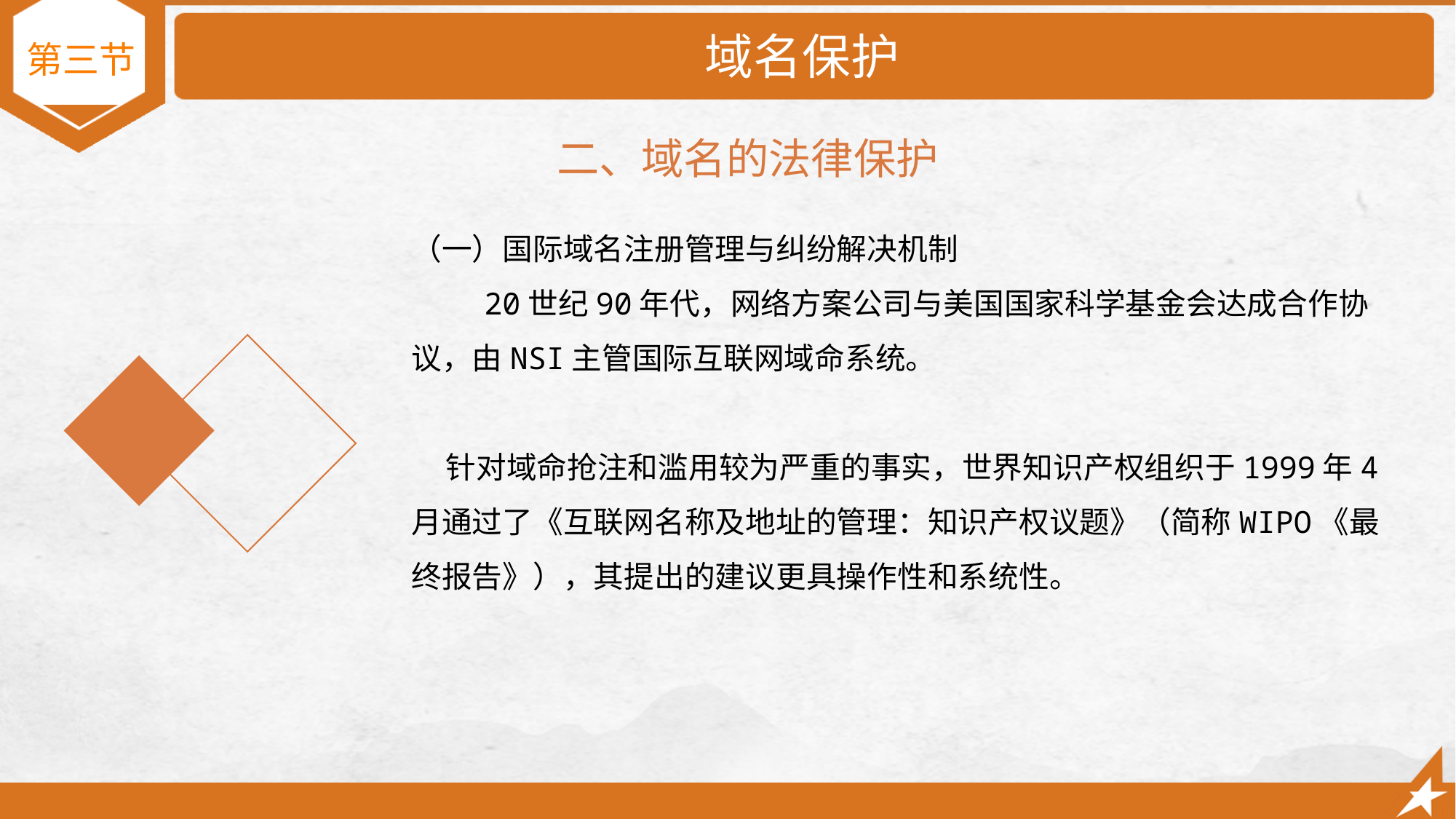

# 域名保护
第三节
二、域名的法律保护
（一）国际域名注册管理与纠纷解决机制
    20世纪90年代，网络方案公司与美国国家科学基金会达成合作协议，由NSI主管国际互联网域命系统。

    针对域命抢注和滥用较为严重的事实，世界知识产权组织于1999年4月通过了《互联网名称及地址的管理：知识产权议题》（简称WIPO《最终报告》），其提出的建议更具操作性和系统性。